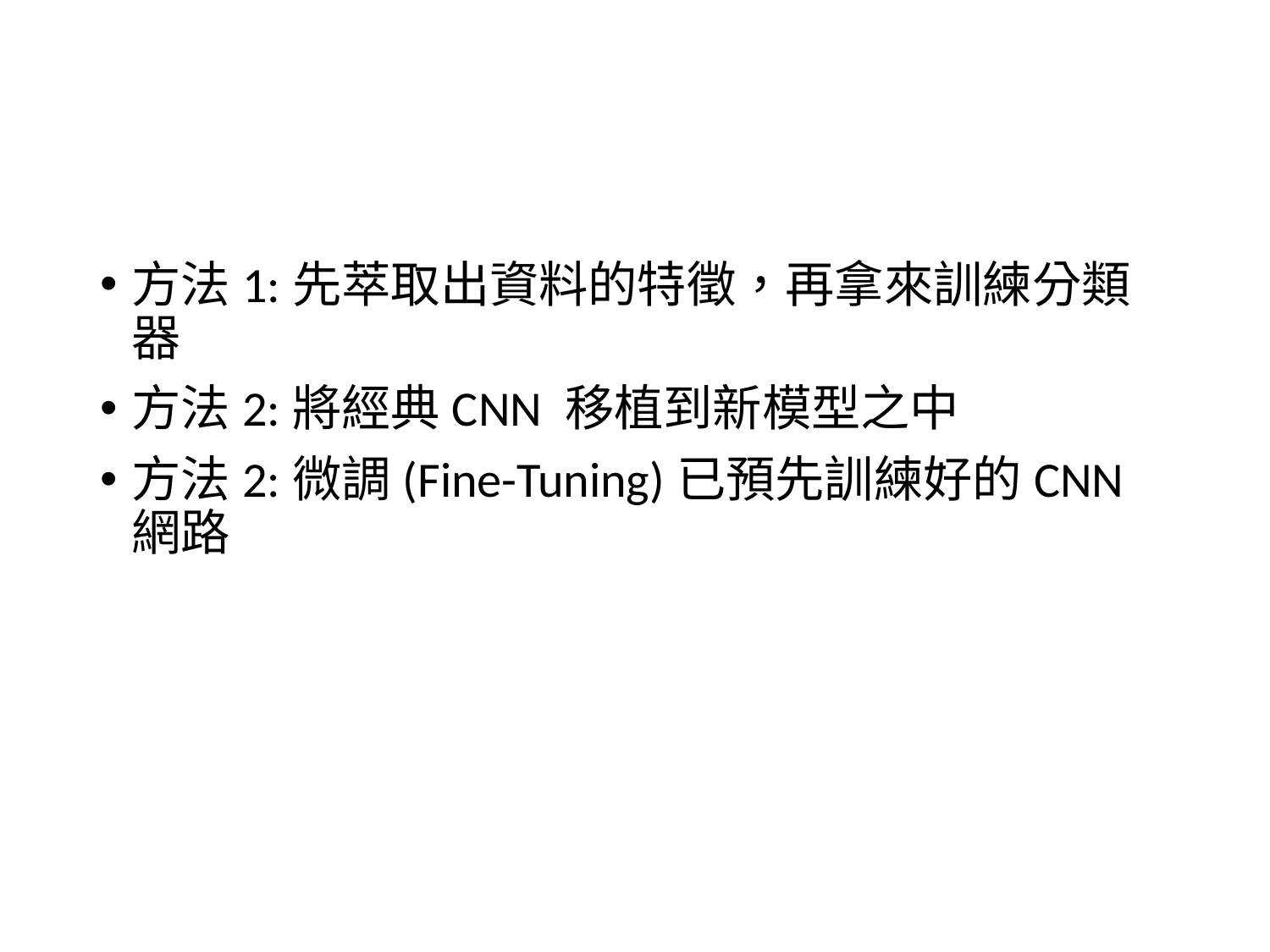

#
方法1:先萃取出資料的特徵，再拿來訓練分類器
方法2:將經典CNN 移植到新模型之中
方法2:微調(Fine-Tuning)已預先訓練好的CNN網路